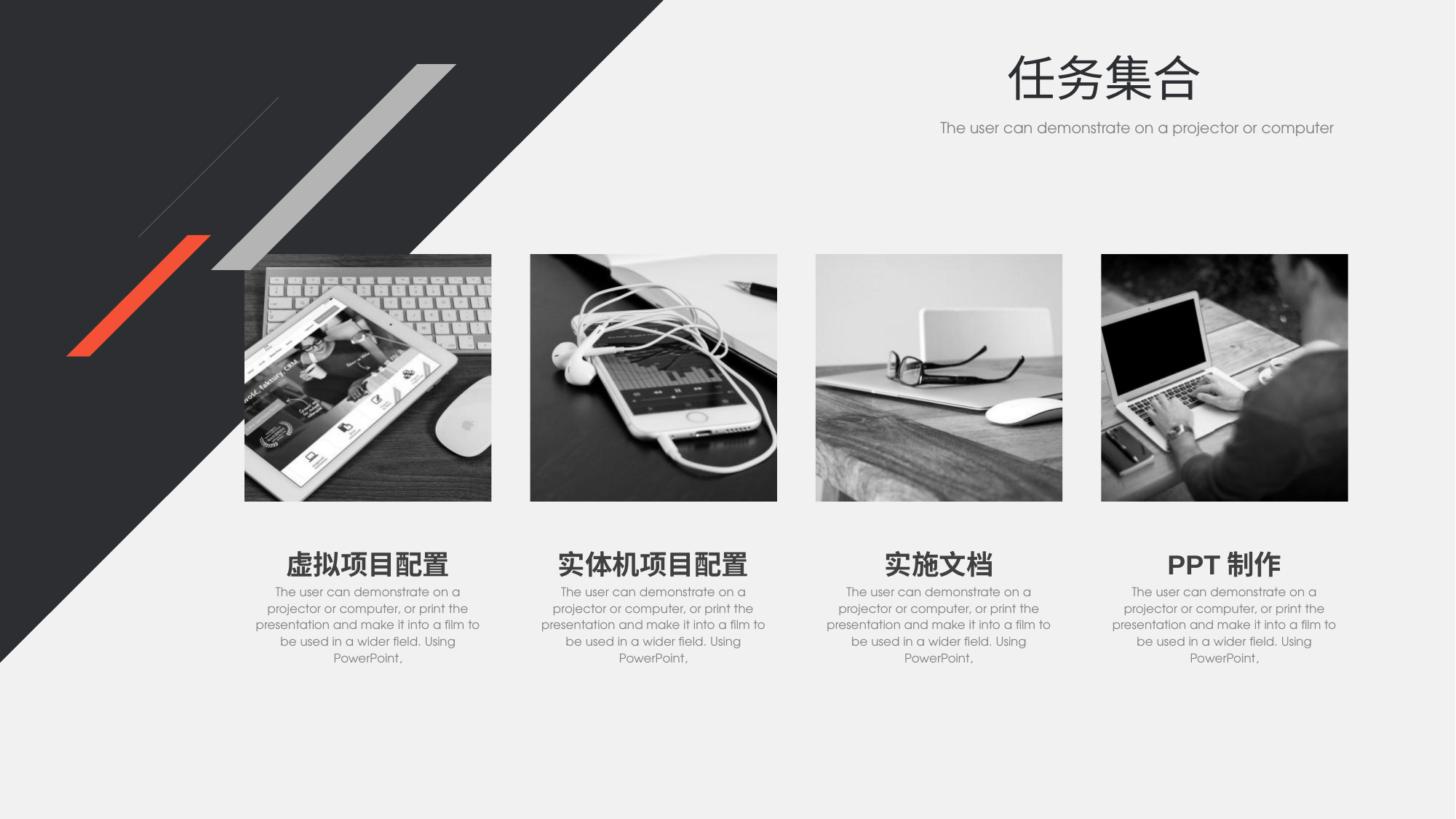

任务集合
The user can demonstrate on a projector or computer

虚拟项目配置
The user can demonstrate on a projector or computer, or print the presentation and make it into a film to be used in a wider field. Using PowerPoint,
实体机项目配置
The user can demonstrate on a projector or computer, or print the presentation and make it into a film to be used in a wider field. Using PowerPoint,
实施文档
The user can demonstrate on a projector or computer, or print the presentation and make it into a film to be used in a wider field. Using PowerPoint,
PPT制作
The user can demonstrate on a projector or computer, or print the presentation and make it into a film to be used in a wider field. Using PowerPoint,